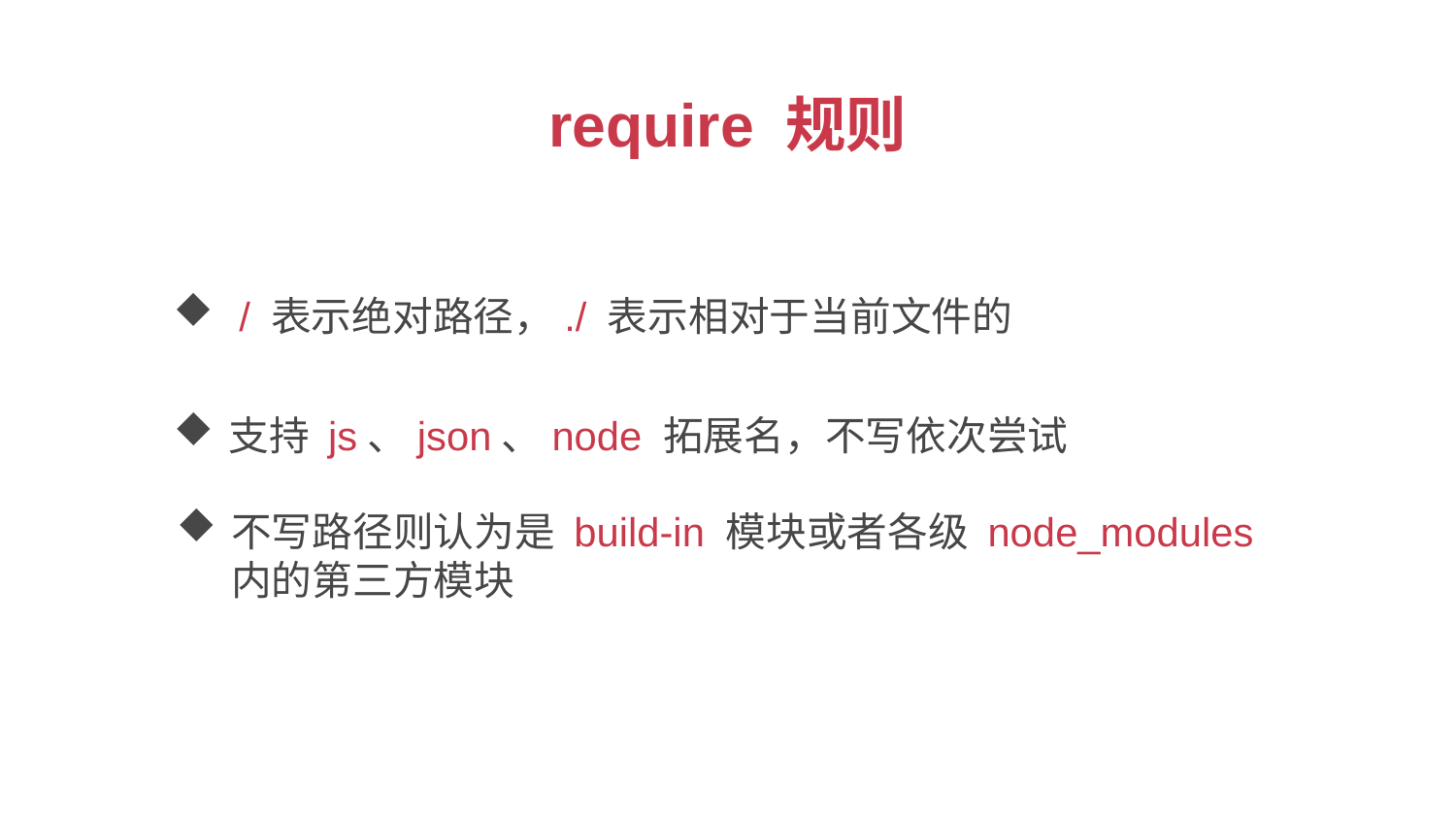

require 规则
 / 表示绝对路径，./ 表示相对于当前文件的
支持 js、json、node 拓展名，不写依次尝试
不写路径则认为是 build-in 模块或者各级 node_modules 内的第三方模块